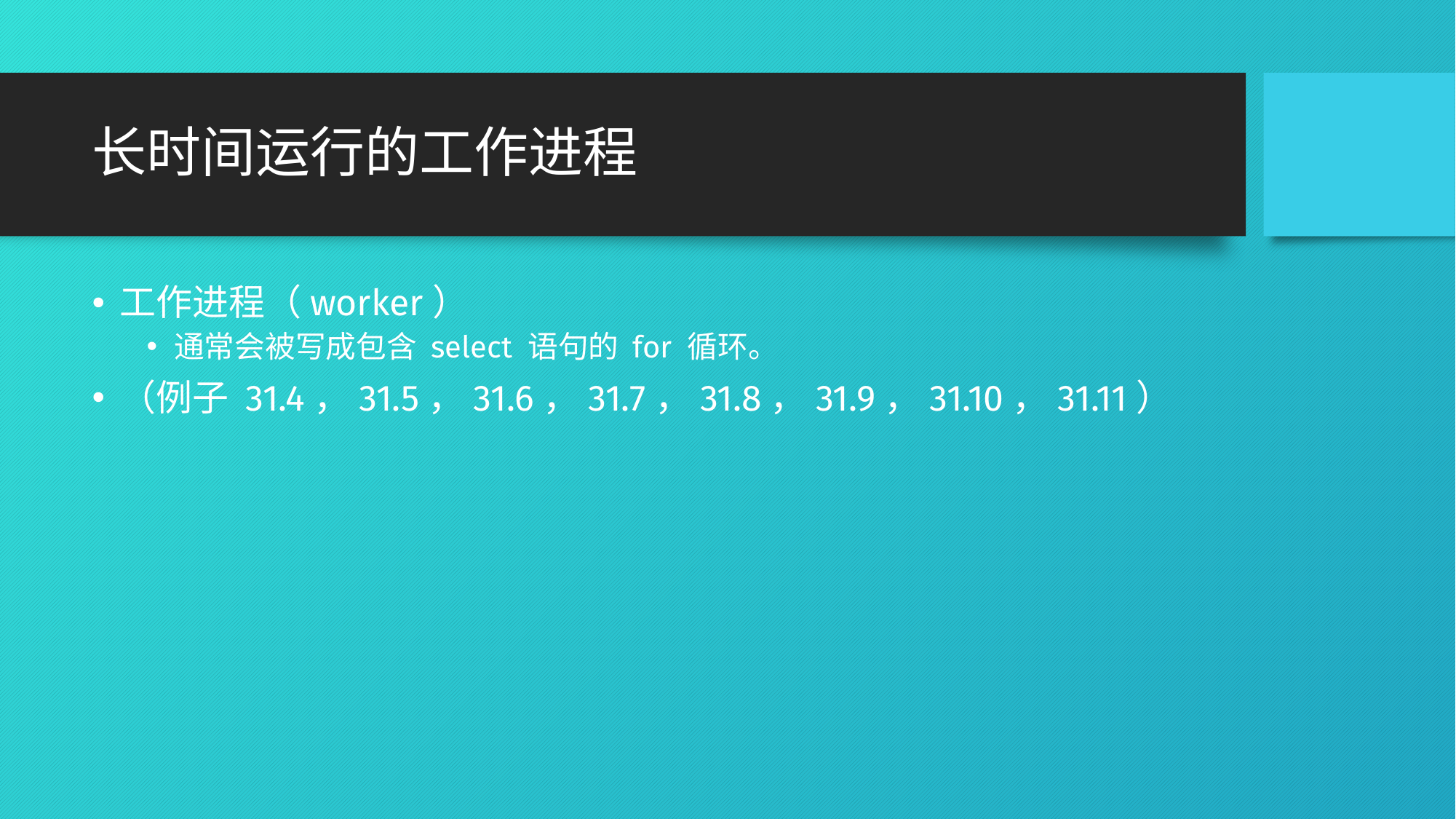

# 长时间运行的工作进程
工作进程（worker）
通常会被写成包含 select 语句的 for 循环。
（例子 31.4，31.5，31.6，31.7，31.8，31.9，31.10，31.11）